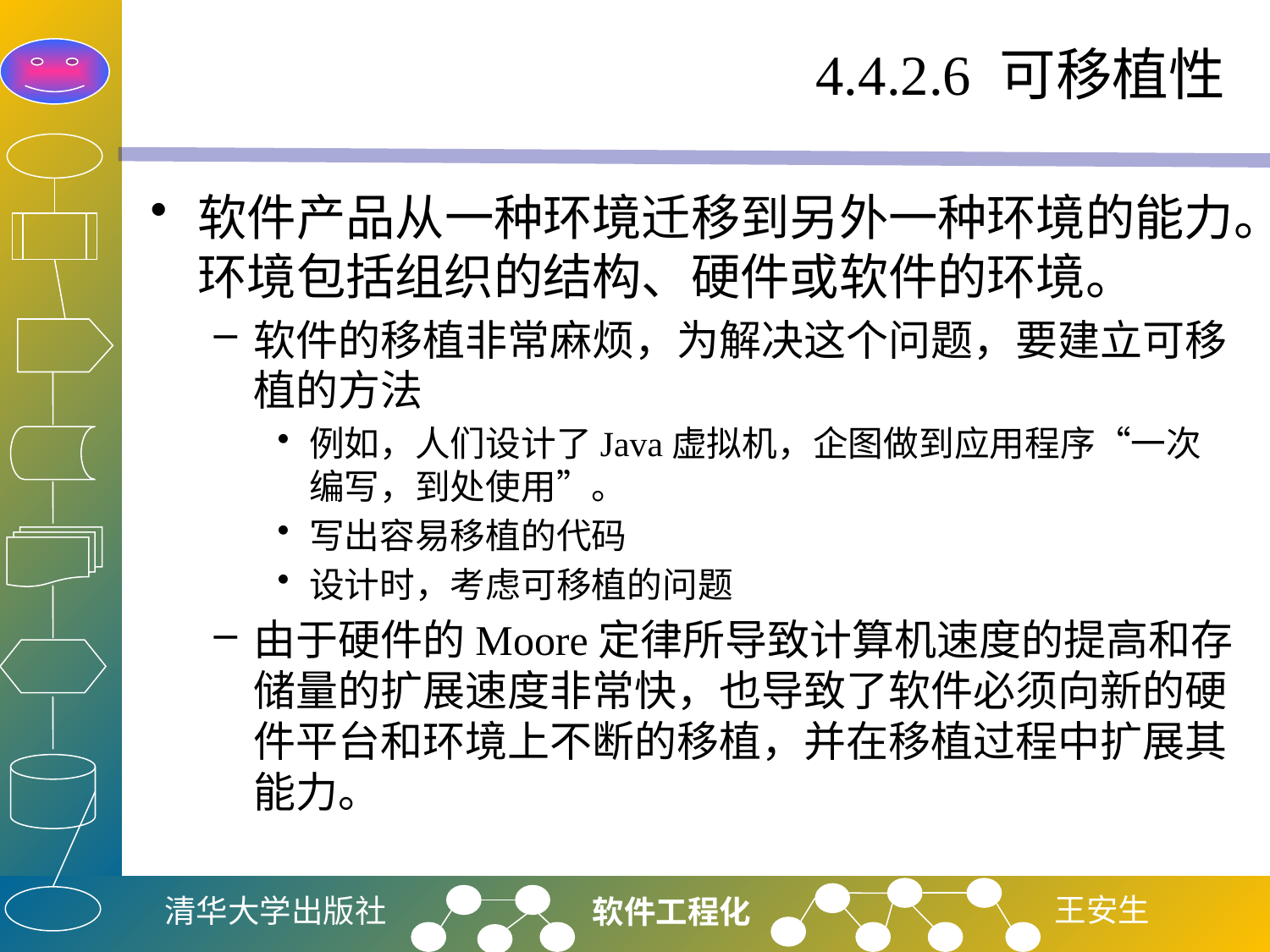

# 4.4.2.6 可移植性
软件产品从一种环境迁移到另外一种环境的能力。环境包括组织的结构、硬件或软件的环境。
软件的移植非常麻烦，为解决这个问题，要建立可移植的方法
例如，人们设计了Java虚拟机，企图做到应用程序“一次编写，到处使用”。
写出容易移植的代码
设计时，考虑可移植的问题
由于硬件的Moore定律所导致计算机速度的提高和存储量的扩展速度非常快，也导致了软件必须向新的硬件平台和环境上不断的移植，并在移植过程中扩展其能力。